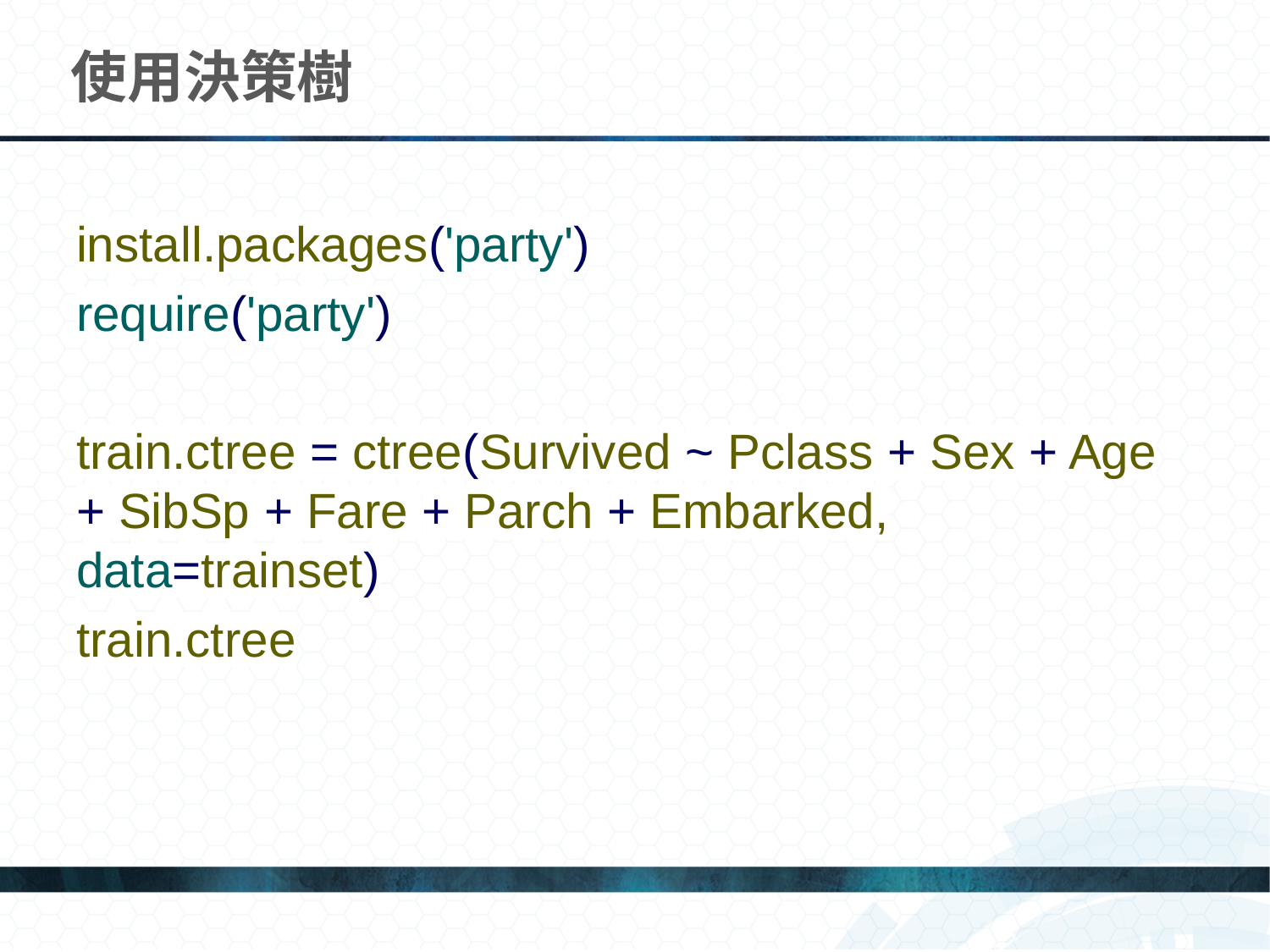

# 使用決策樹
install.packages('party')
require('party')

train.ctree = ctree(Survived ~ Pclass + Sex + Age + SibSp + Fare + Parch + Embarked, data=trainset)
train.ctree